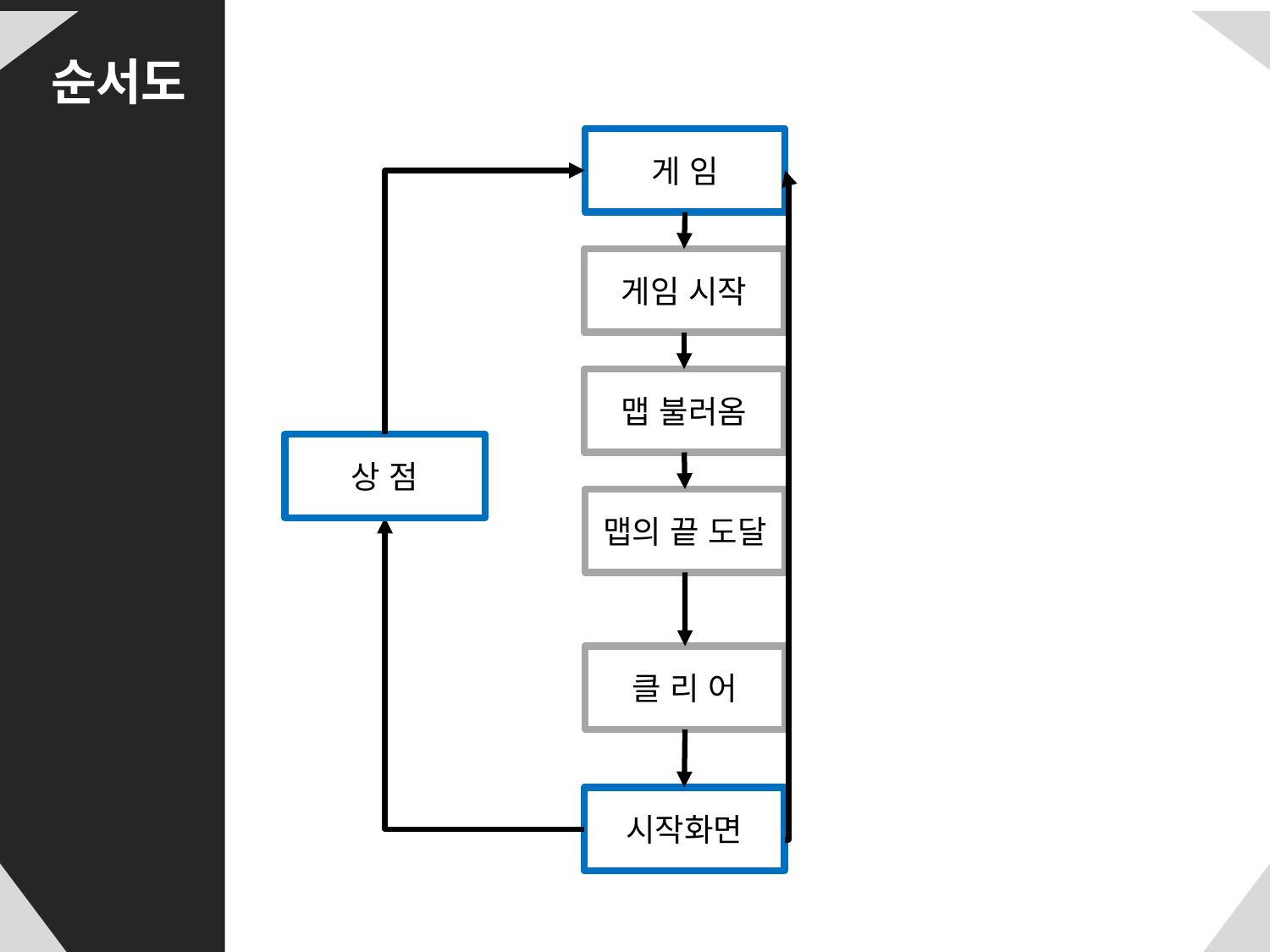

순서도
게 임
게임 시작
맵 불러옴
상 점
맵의 끝 도달
보스처치
클 리 어
시작화면